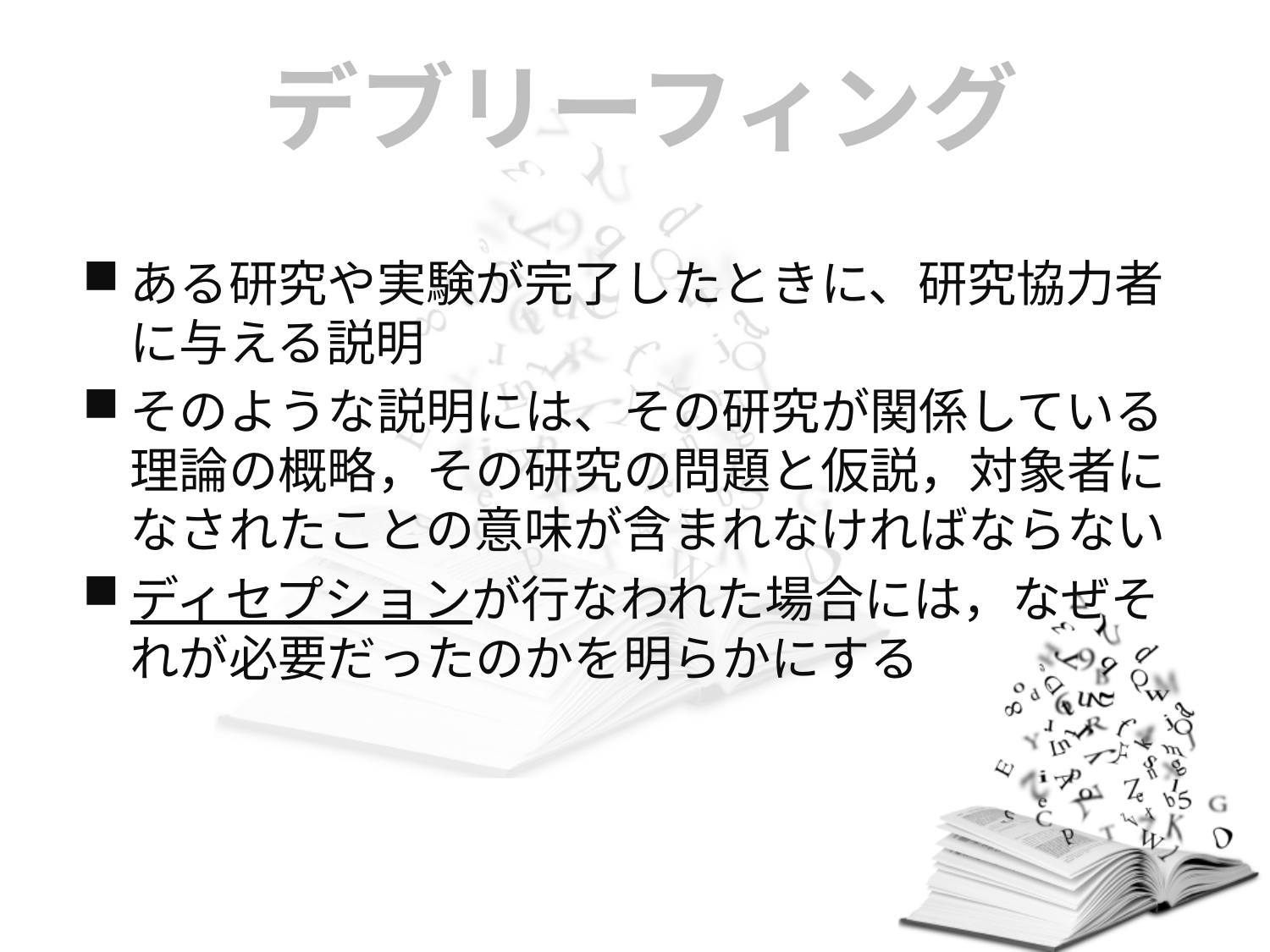

デブリーフィング
ある研究や実験が完了したときに、研究協力者に与える説明
そのような説明には、その研究が関係している理論の概略，その研究の問題と仮説，対象者になされたことの意味が含まれなければならない
ディセプションが行なわれた場合には，なぜそれが必要だったのかを明らかにする